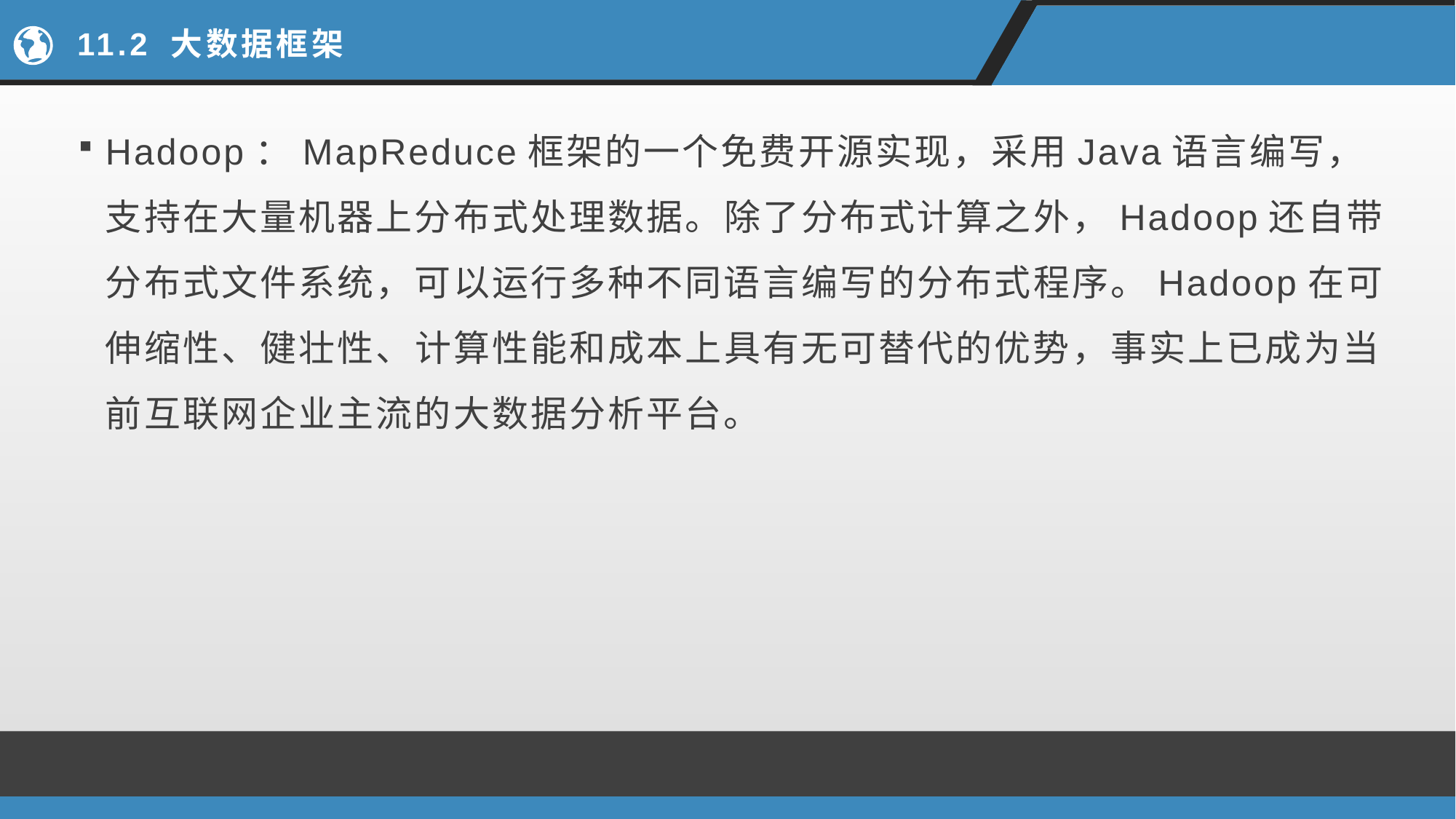

# 11.2 大数据框架

Hadoop：MapReduce框架的一个免费开源实现，采用Java语言编写，支持在大量机器上分布式处理数据。除了分布式计算之外，Hadoop还自带分布式文件系统，可以运行多种不同语言编写的分布式程序。Hadoop在可伸缩性、健壮性、计算性能和成本上具有无可替代的优势，事实上已成为当前互联网企业主流的大数据分析平台。